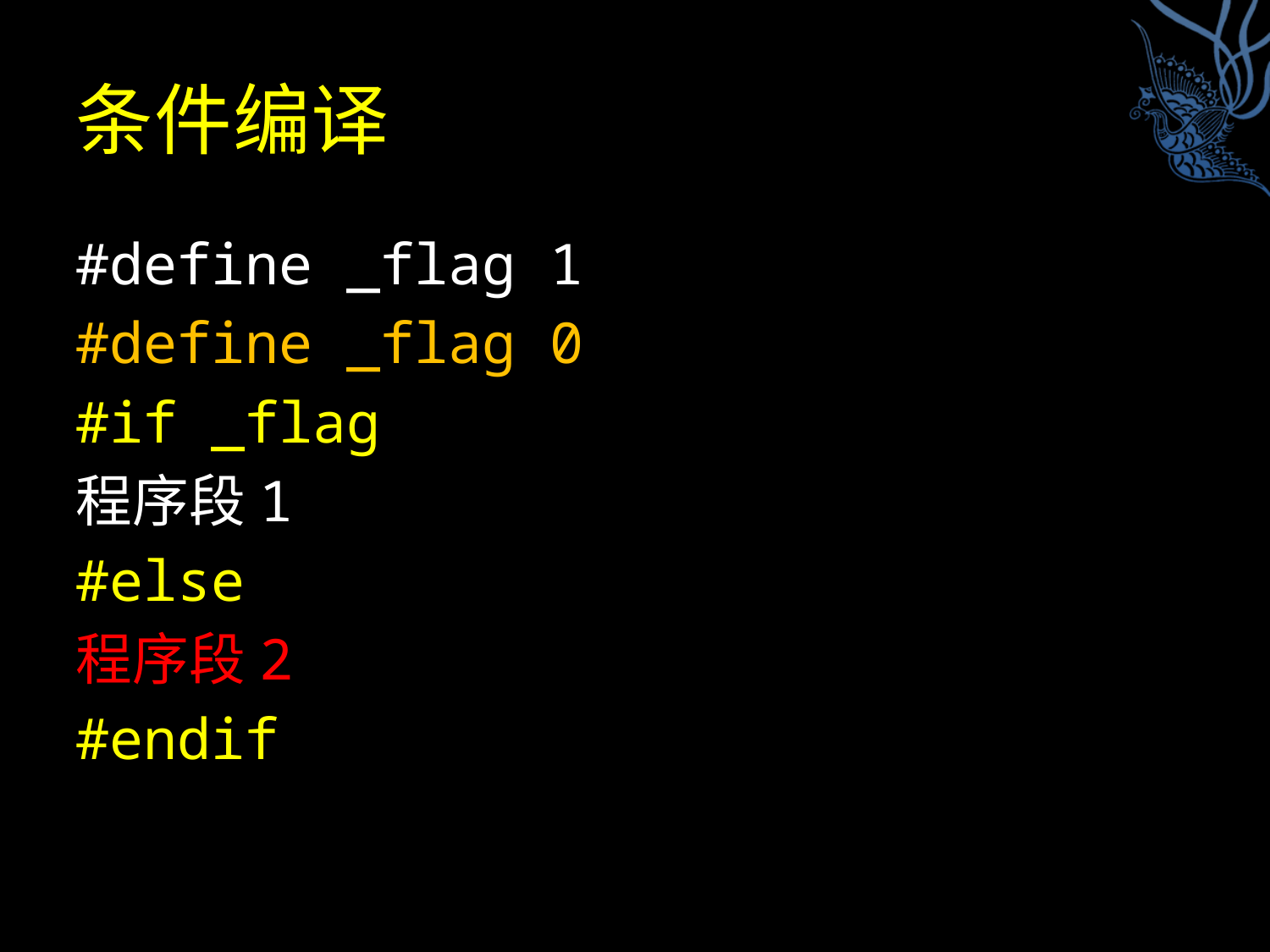

# 条件编译
#define _flag 1
#define _flag 0
#if _flag
程序段1
#else
程序段2
#endif